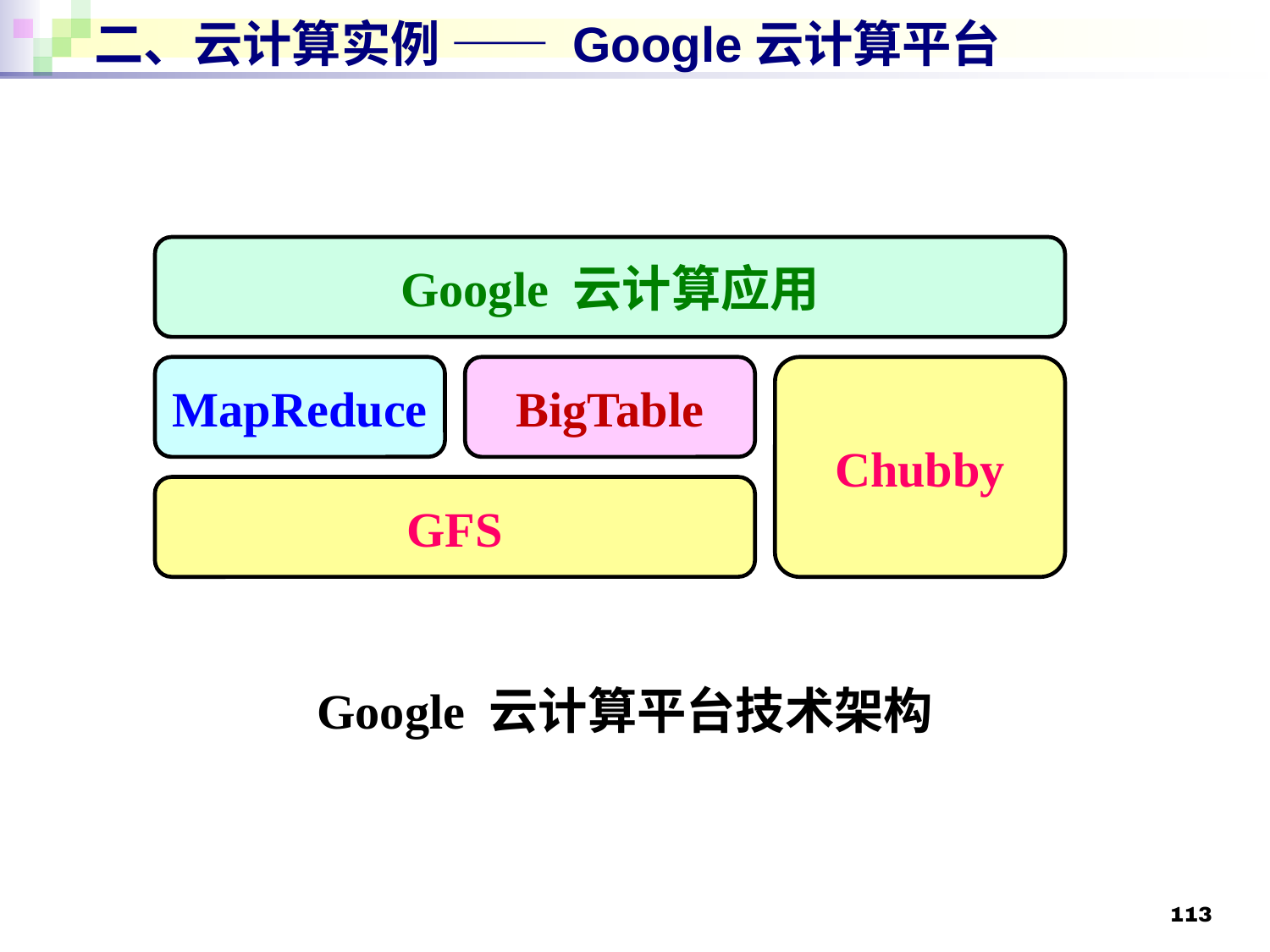

# 二、云计算实例 —— Google云计算平台
Google 云计算应用
MapReduce
BigTable
Chubby
GFS
Google 云计算平台技术架构
113